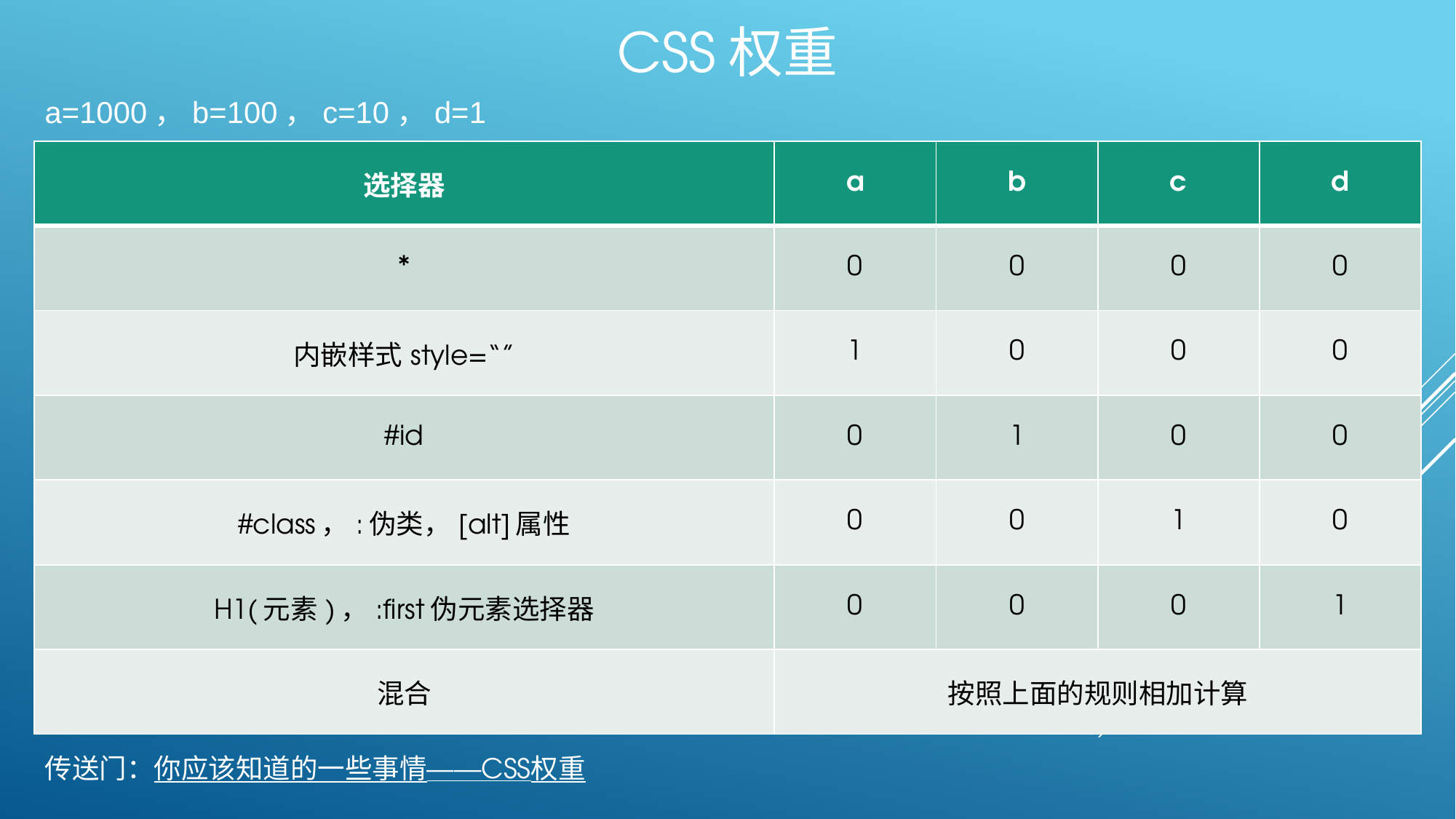

CSS权重
a=1000，b=100，c=10，d=1
| 选择器 | a | b | c | d |
| --- | --- | --- | --- | --- |
| \* | 0 | 0 | 0 | 0 |
| 内嵌样式style=“” | 1 | 0 | 0 | 0 |
| #id | 0 | 1 | 0 | 0 |
| #class，:伪类，[alt]属性 | 0 | 0 | 1 | 0 |
| H1(元素)，:first伪元素选择器 | 0 | 0 | 0 | 1 |
| 混合 | 按照上面的规则相加计算 |  |  |  |
传送门：你应该知道的一些事情——CSS权重